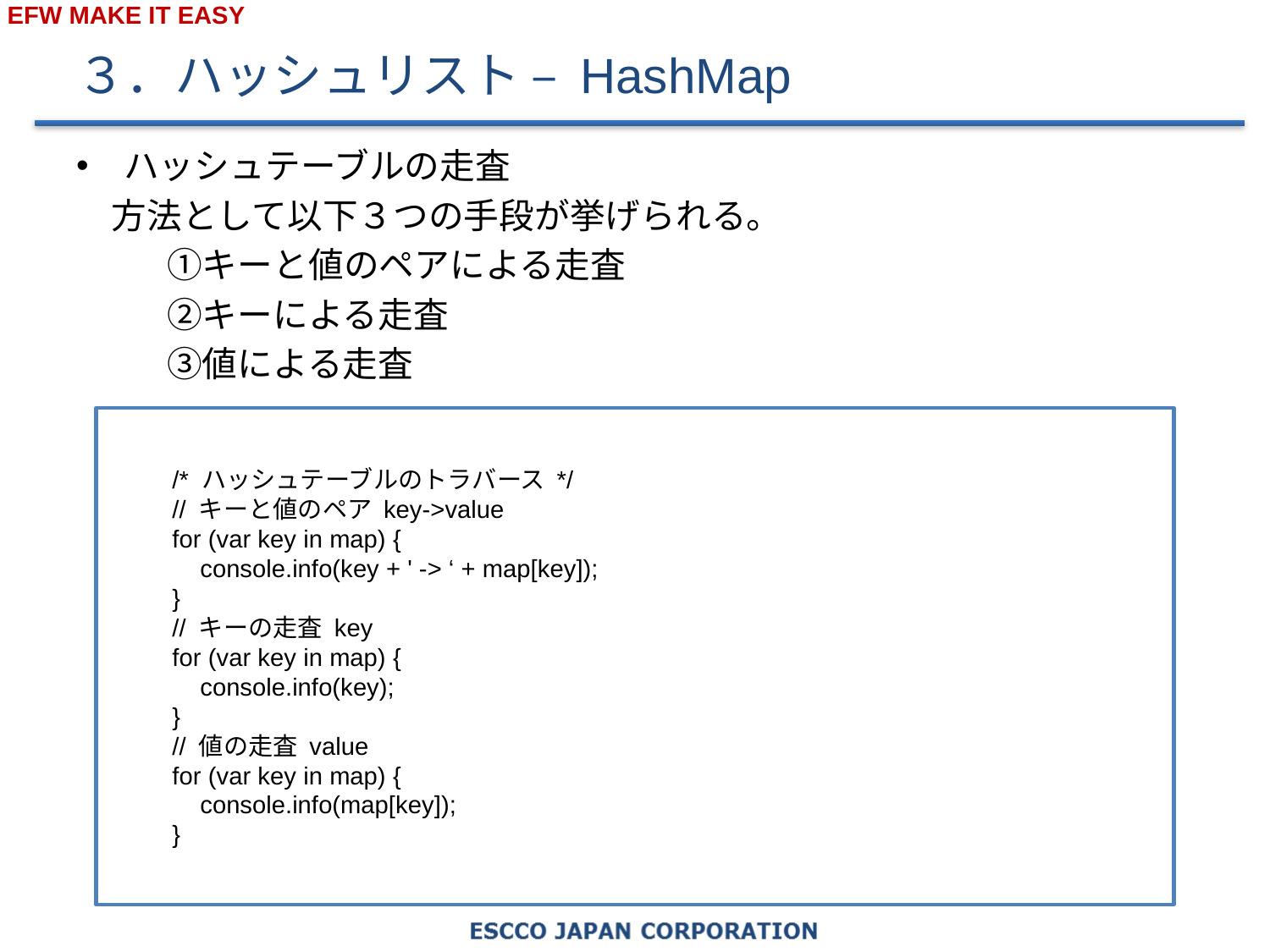

# ３．ハッシュリスト – HashMap
ハッシュテーブルの走査
　方法として以下３つの手段が挙げられる。
　①キーと値のペアによる走査
　②キーによる走査
　③値による走査
/* ハッシュテーブルのトラバース */
// キーと値のペア key->value
for (var key in map) {
    console.info(key + ' -> ‘ + map[key]);
}
// キーの走査 key
for (var key in map) {
    console.info(key);
}
// 値の走査 value
for (var key in map) {
    console.info(map[key]);
}